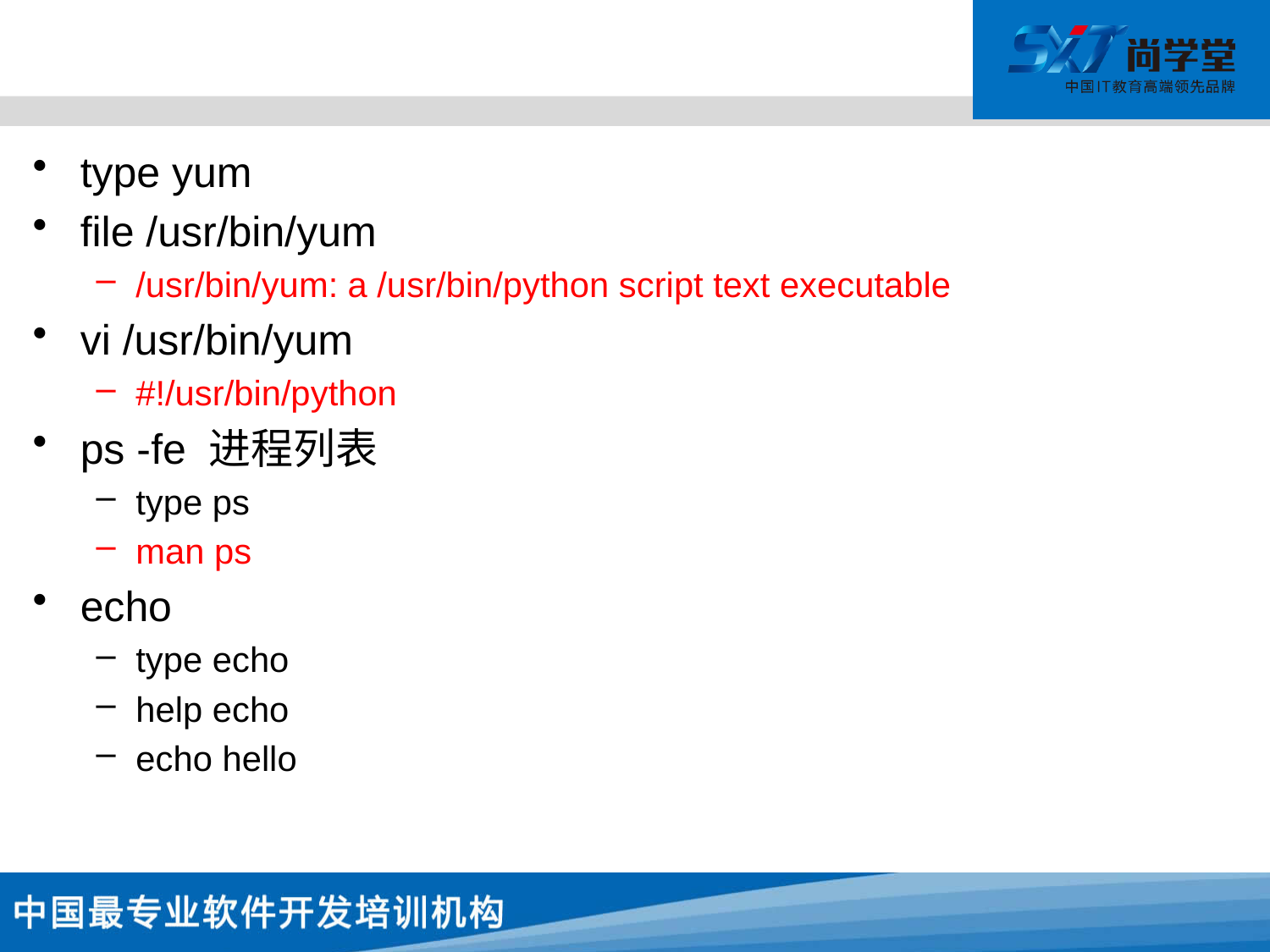

#
type yum
file /usr/bin/yum
/usr/bin/yum: a /usr/bin/python script text executable
vi /usr/bin/yum
#!/usr/bin/python
ps -fe 进程列表
type ps
man ps
echo
type echo
help echo
echo hello